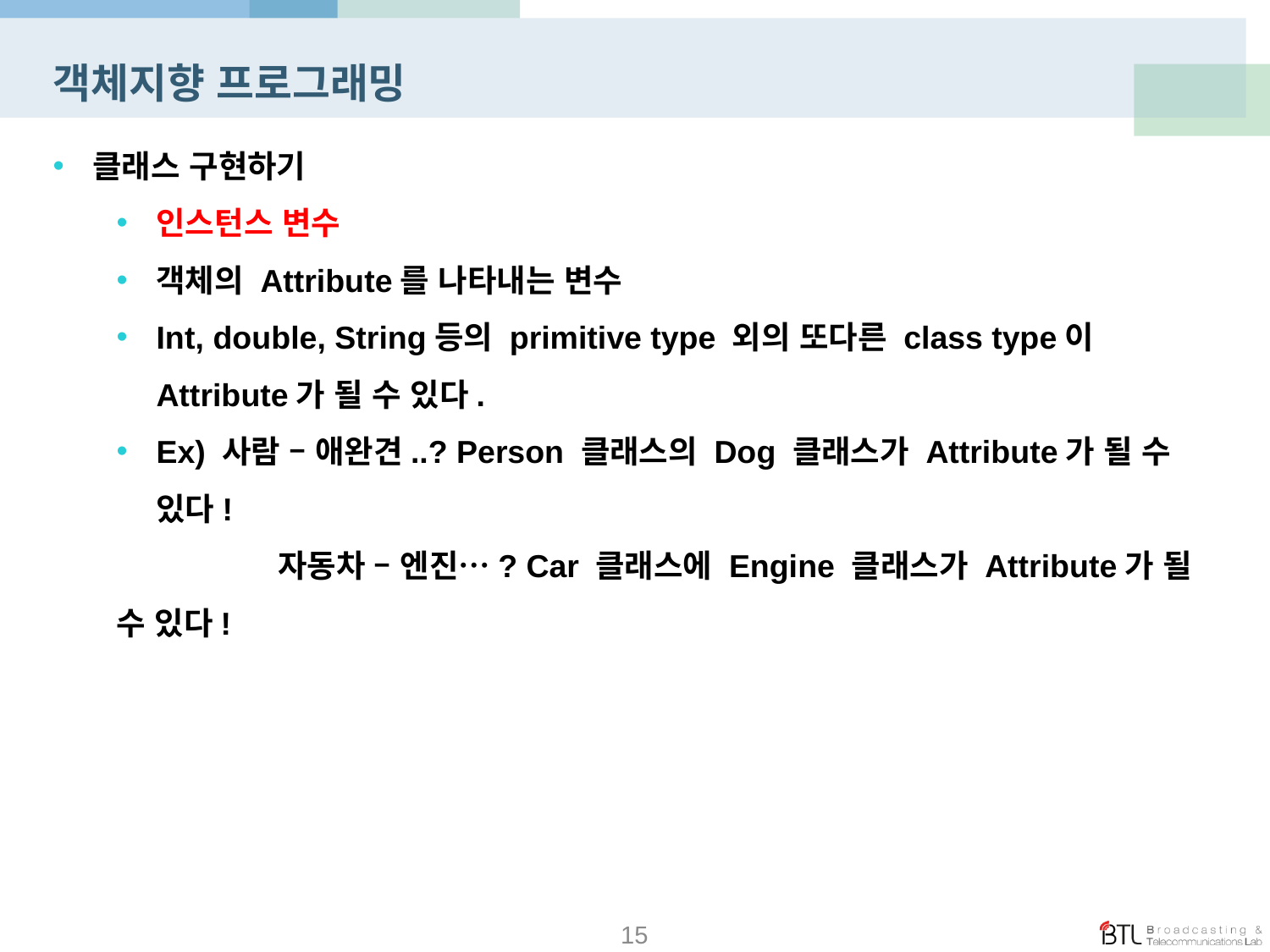

# 객체지향 프로그래밍
클래스 구현하기
인스턴스 변수
객체의 Attribute를 나타내는 변수
Int, double, String등의 primitive type 외의 또다른 class type이 Attribute가 될 수 있다.
Ex) 사람 – 애완견..? Person 클래스의 Dog 클래스가 Attribute가 될 수 있다!
	   자동차 – 엔진…? Car 클래스에 Engine 클래스가 Attribute가 될 수 있다!
15